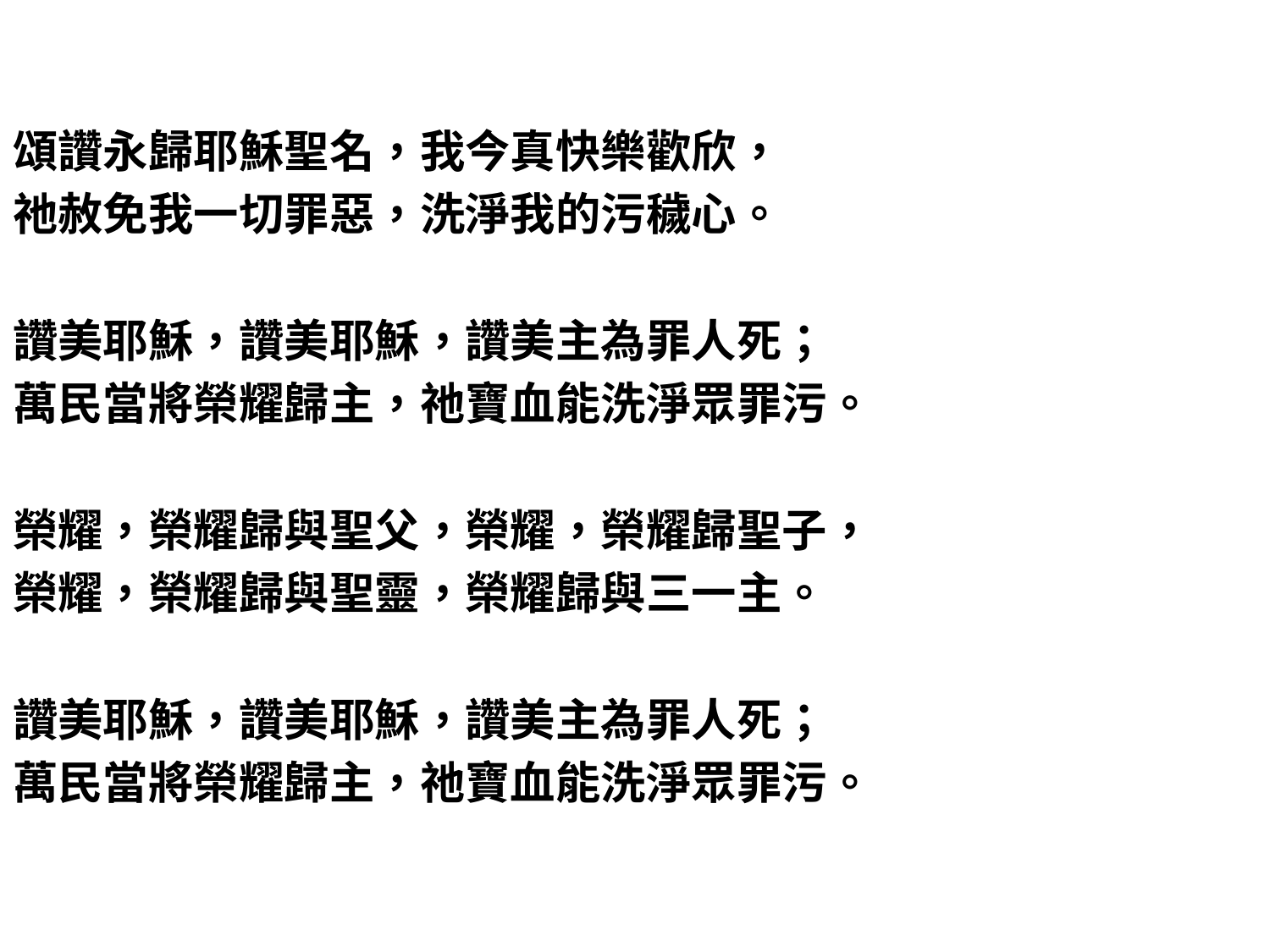

頌讚永歸耶穌聖名，我今真快樂歡欣，
祂赦免我一切罪惡，洗淨我的污穢心。

讚美耶穌，讚美耶穌，讚美主為罪人死；
萬民當將榮耀歸主，祂寶血能洗淨眾罪污。

榮耀，榮耀歸與聖父，榮耀，榮耀歸聖子，
榮耀，榮耀歸與聖靈，榮耀歸與三一主。

讚美耶穌，讚美耶穌，讚美主為罪人死；
萬民當將榮耀歸主，祂寶血能洗淨眾罪污。